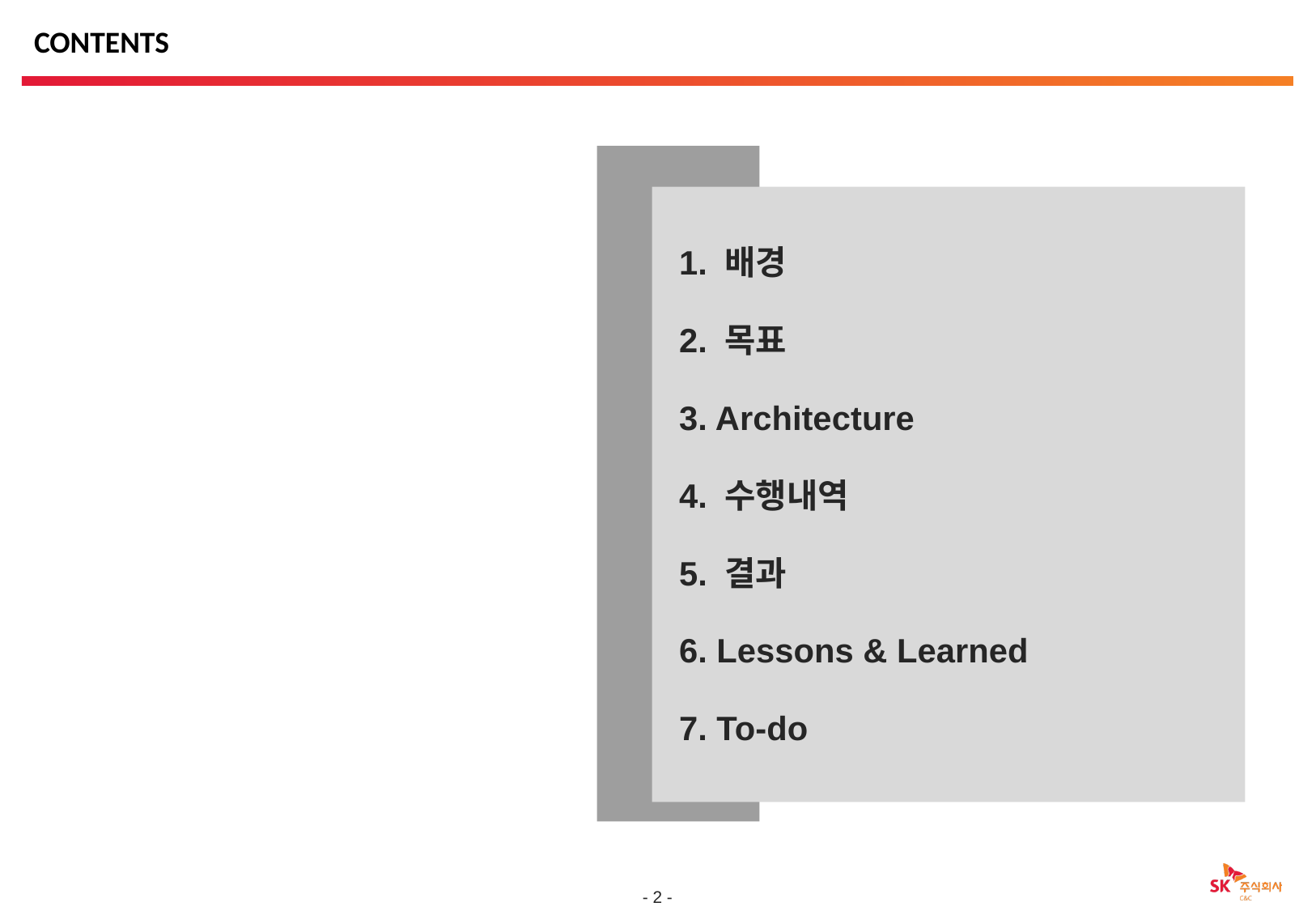

# CONTENTS

1. 배경
2. 목표
3. Architecture
4. 수행내역
5. 결과
6. Lessons & Learned
7. To-do